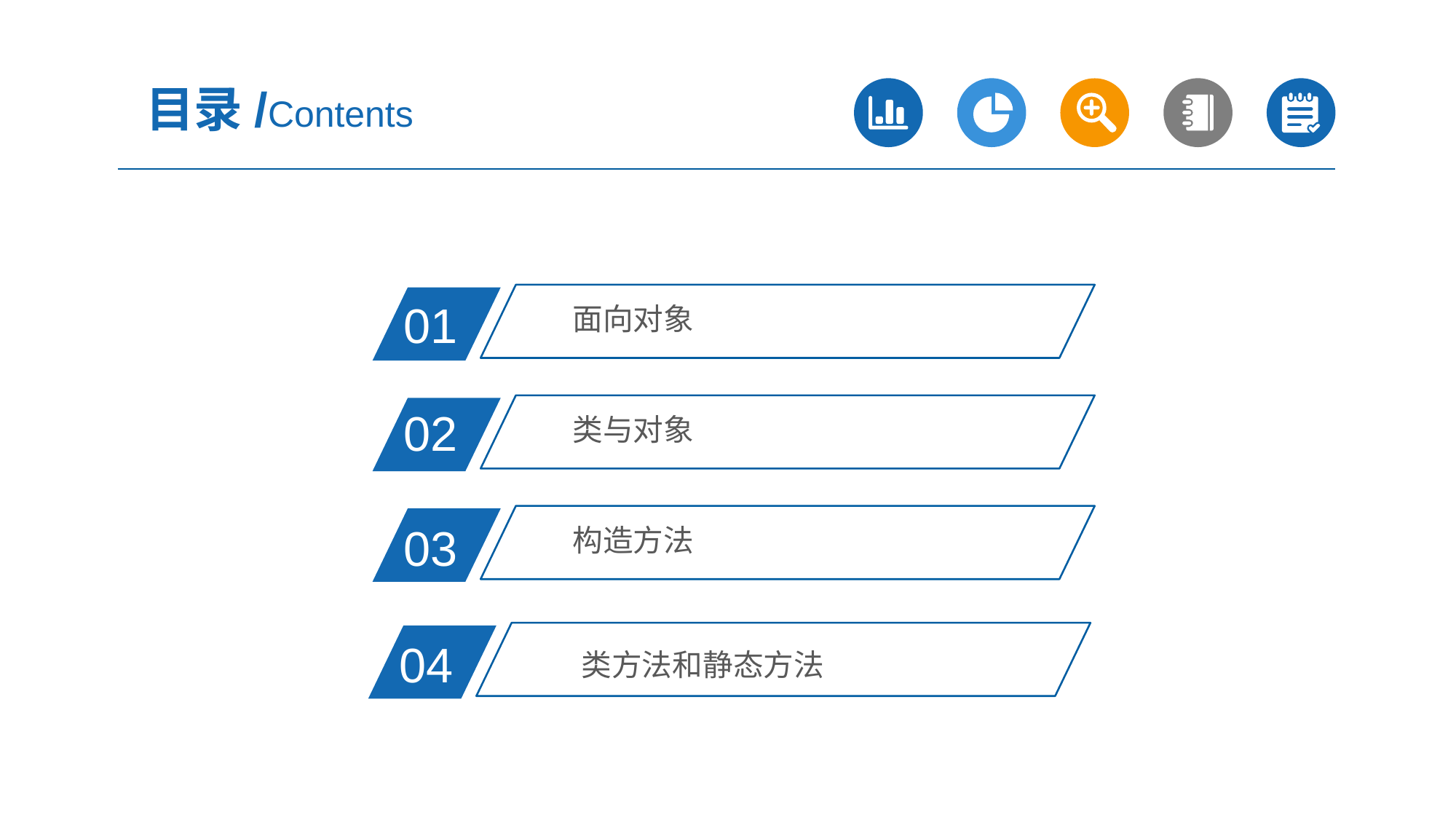

目录/Contents

面向对象

01

类与对象
02

构造方法

03

类方法和静态方法

04